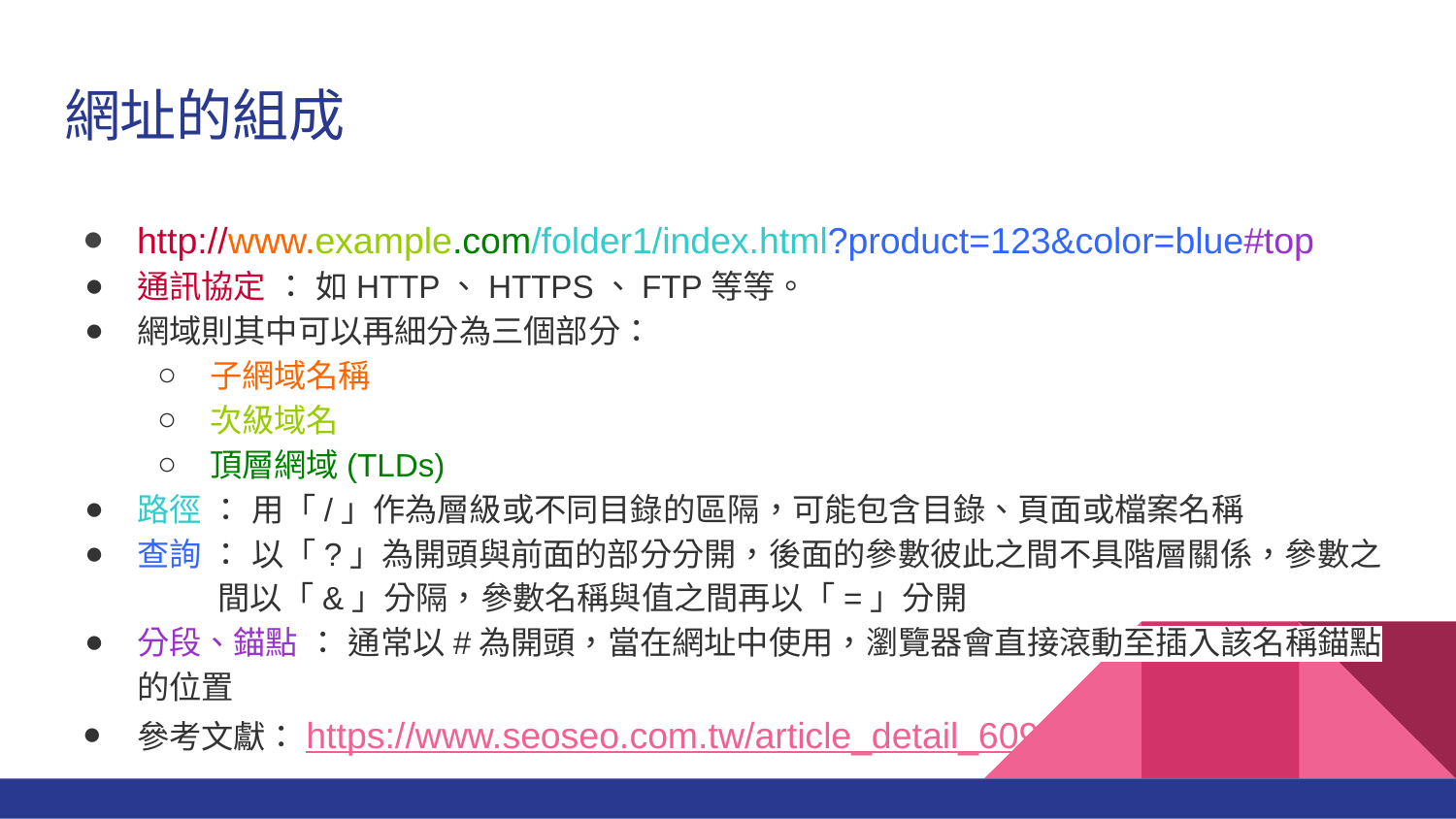

# 網址的組成
http://www.example.com/folder1/index.html?product=123&color=blue#top
通訊協定 ： 如HTTP、HTTPS、FTP等等。
網域則其中可以再細分為三個部分：
子網域名稱
次級域名
頂層網域(TLDs)
路徑 ： 用「/」作為層級或不同目錄的區隔，可能包含目錄、頁面或檔案名稱
查詢 ： 以「?」為開頭與前面的部分分開，後面的參數彼此之間不具階層關係，參數之           間以「&」分隔，參數名稱與值之間再以「=」分開
分段、錨點 ： 通常以#為開頭，當在網址中使用，瀏覽器會直接滾動至插入該名稱錨點的位置
參考文獻：https://www.seoseo.com.tw/article_detail_609.html